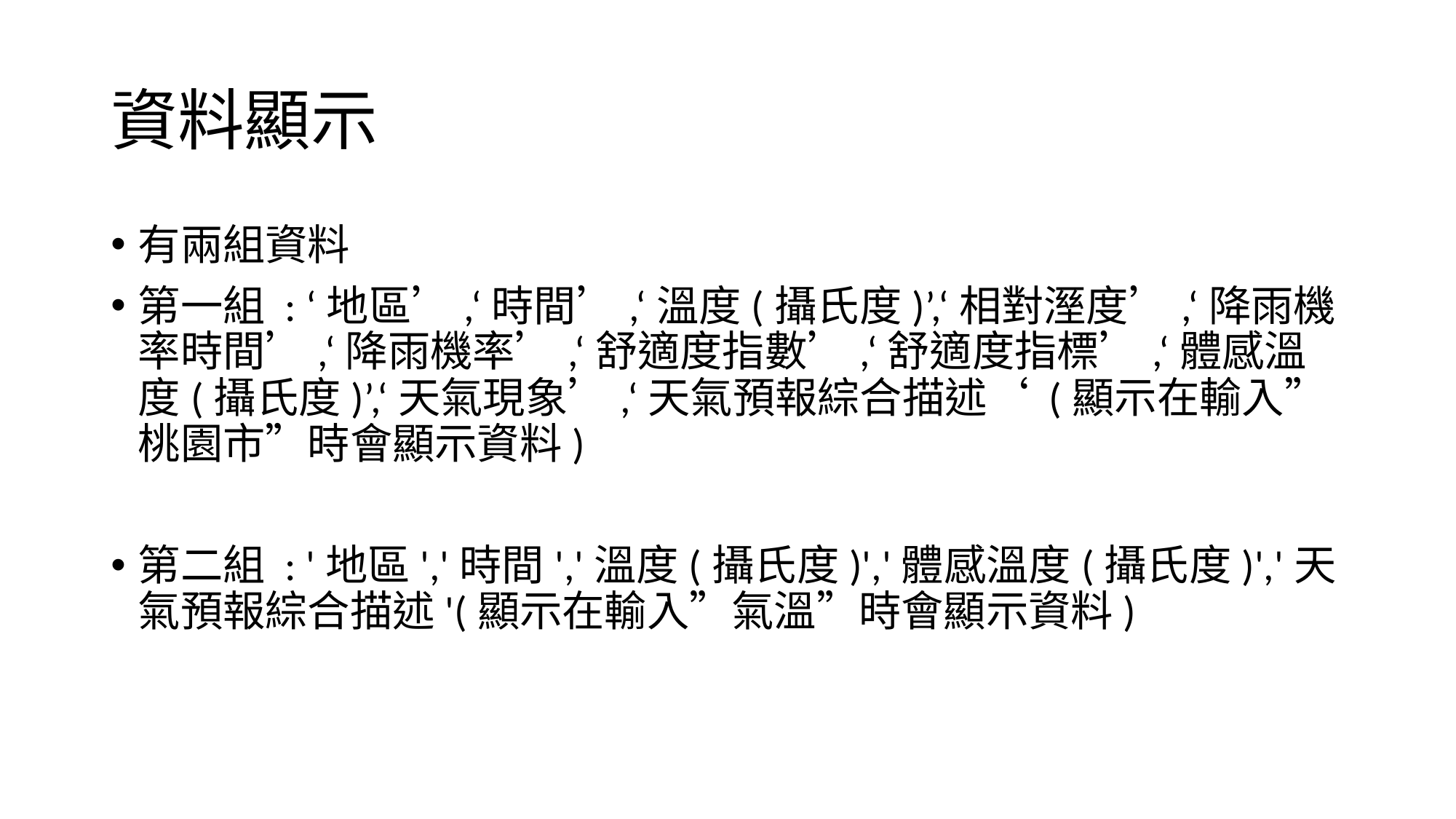

# 資料顯示
有兩組資料
第一組 : ‘地區’,‘時間’,‘溫度(攝氏度)’,‘相對溼度’,‘降雨機率時間’,‘降雨機率’,‘舒適度指數’,‘舒適度指標’,‘體感溫度(攝氏度)’,‘天氣現象’,‘天氣預報綜合描述‘ (顯示在輸入”桃園市”時會顯示資料)

第二組 : '地區','時間','溫度(攝氏度)','體感溫度(攝氏度)','天氣預報綜合描述'(顯示在輸入”氣溫”時會顯示資料)